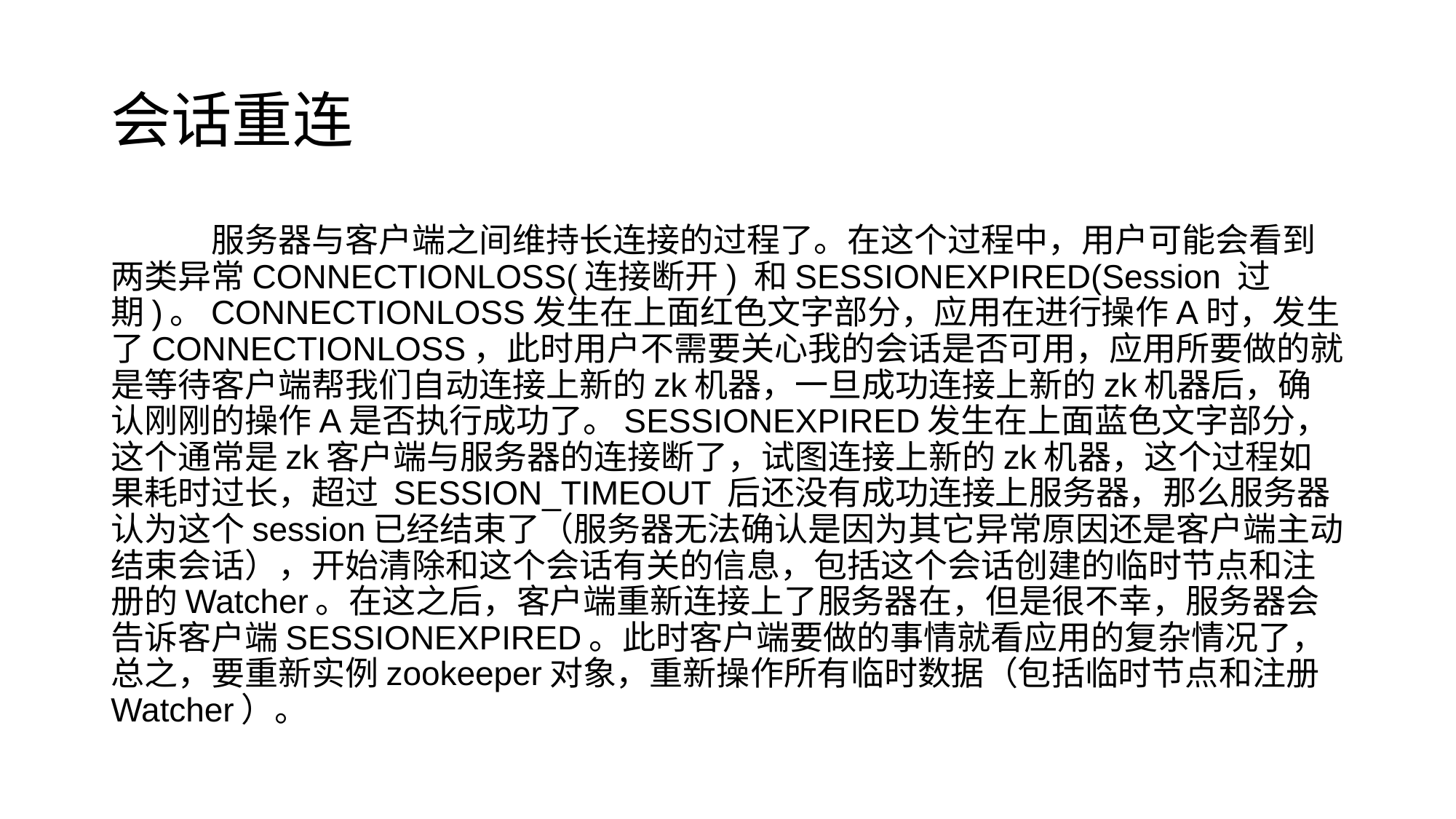

# 会话重连
	服务器与客户端之间维持长连接的过程了。在这个过程中，用户可能会看到两类异常CONNECTIONLOSS(连接断开) 和SESSIONEXPIRED(Session 过期)。CONNECTIONLOSS发生在上面红色文字部分，应用在进行操作A时，发生了CONNECTIONLOSS，此时用户不需要关心我的会话是否可用，应用所要做的就是等待客户端帮我们自动连接上新的zk机器，一旦成功连接上新的zk机器后，确认刚刚的操作A是否执行成功了。SESSIONEXPIRED发生在上面蓝色文字部分，这个通常是zk客户端与服务器的连接断了，试图连接上新的zk机器，这个过程如果耗时过长，超过 SESSION_TIMEOUT 后还没有成功连接上服务器，那么服务器认为这个session已经结束了（服务器无法确认是因为其它异常原因还是客户端主动结束会话），开始清除和这个会话有关的信息，包括这个会话创建的临时节点和注册的Watcher。在这之后，客户端重新连接上了服务器在，但是很不幸，服务器会告诉客户端SESSIONEXPIRED。此时客户端要做的事情就看应用的复杂情况了，总之，要重新实例zookeeper对象，重新操作所有临时数据（包括临时节点和注册Watcher）。